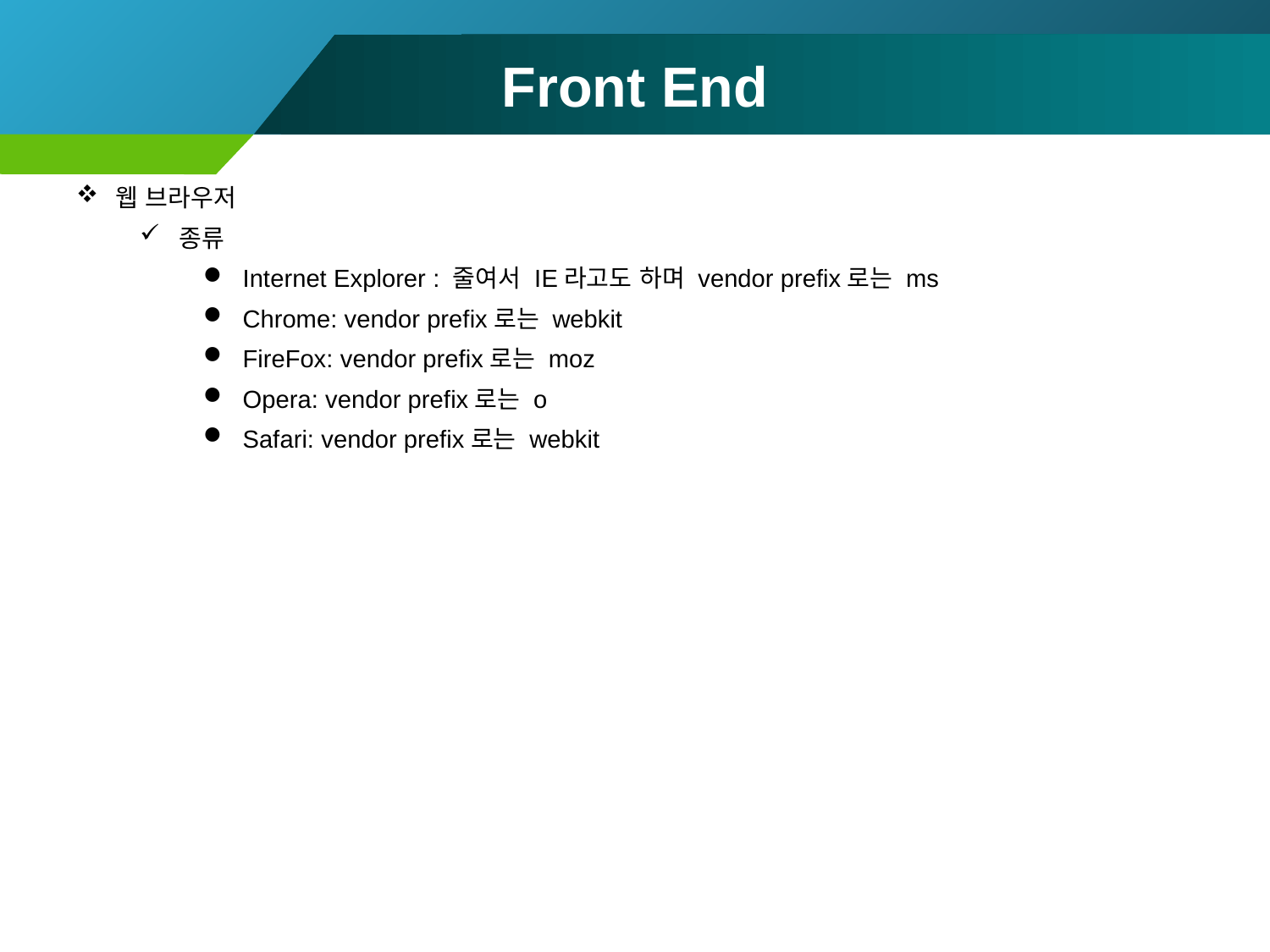

# Front End
웹 브라우저
종류
Internet Explorer : 줄여서 IE라고도 하며 vendor prefix로는 ms
Chrome: vendor prefix로는 webkit
FireFox: vendor prefix로는 moz
Opera: vendor prefix로는 o
Safari: vendor prefix로는 webkit
19